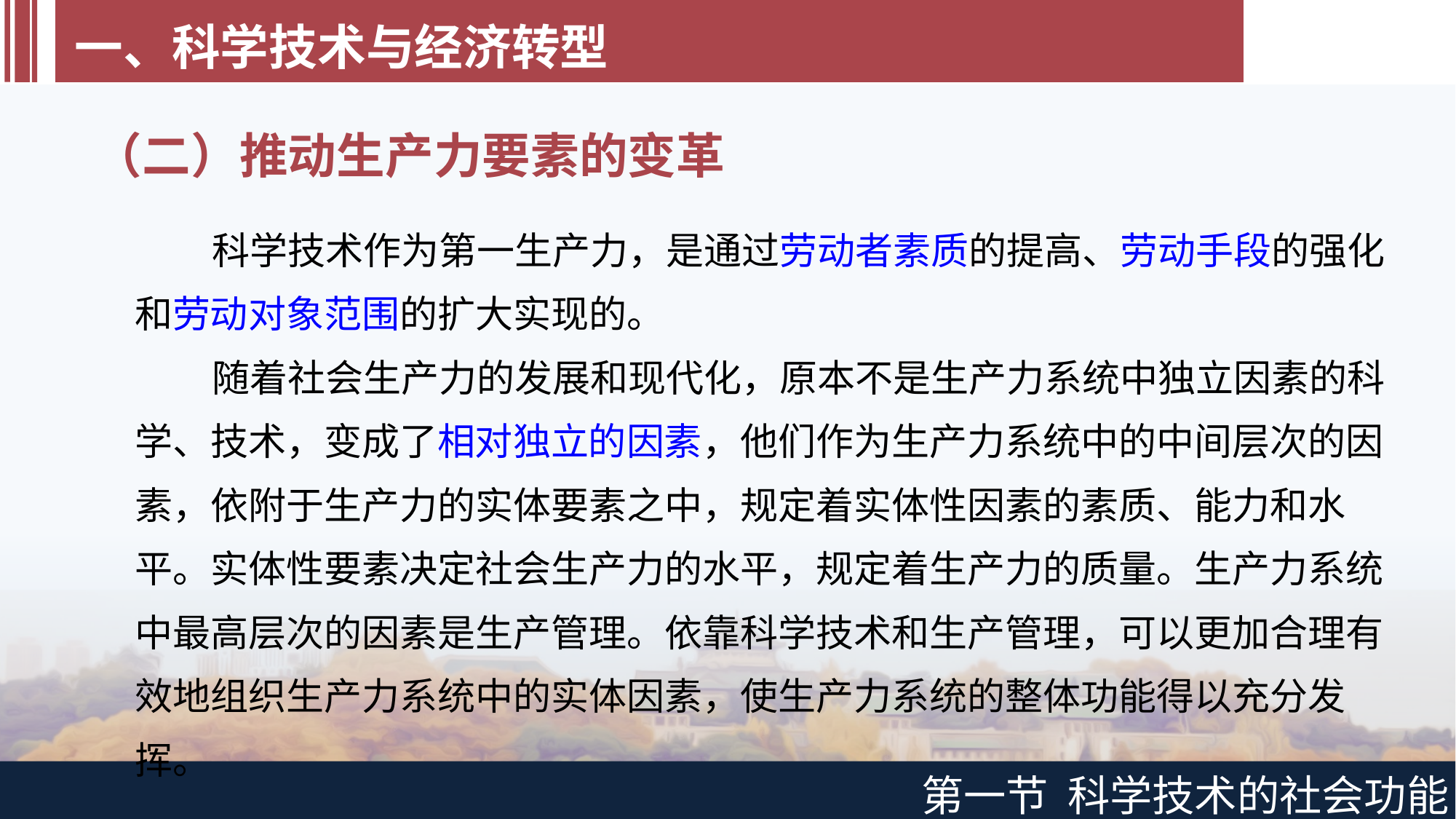

一、科学技术与经济转型
（二）推动生产力要素的变革
科学技术作为第一生产力，是通过劳动者素质的提高、劳动手段的强化和劳动对象范围的扩大实现的。
随着社会生产力的发展和现代化，原本不是生产力系统中独立因素的科学、技术，变成了相对独立的因素，他们作为生产力系统中的中间层次的因素，依附于生产力的实体要素之中，规定着实体性因素的素质、能力和水平。实体性要素决定社会生产力的水平，规定着生产力的质量。生产力系统中最高层次的因素是生产管理。依靠科学技术和生产管理，可以更加合理有效地组织生产力系统中的实体因素，使生产力系统的整体功能得以充分发挥。
第一节  科学技术的社会功能